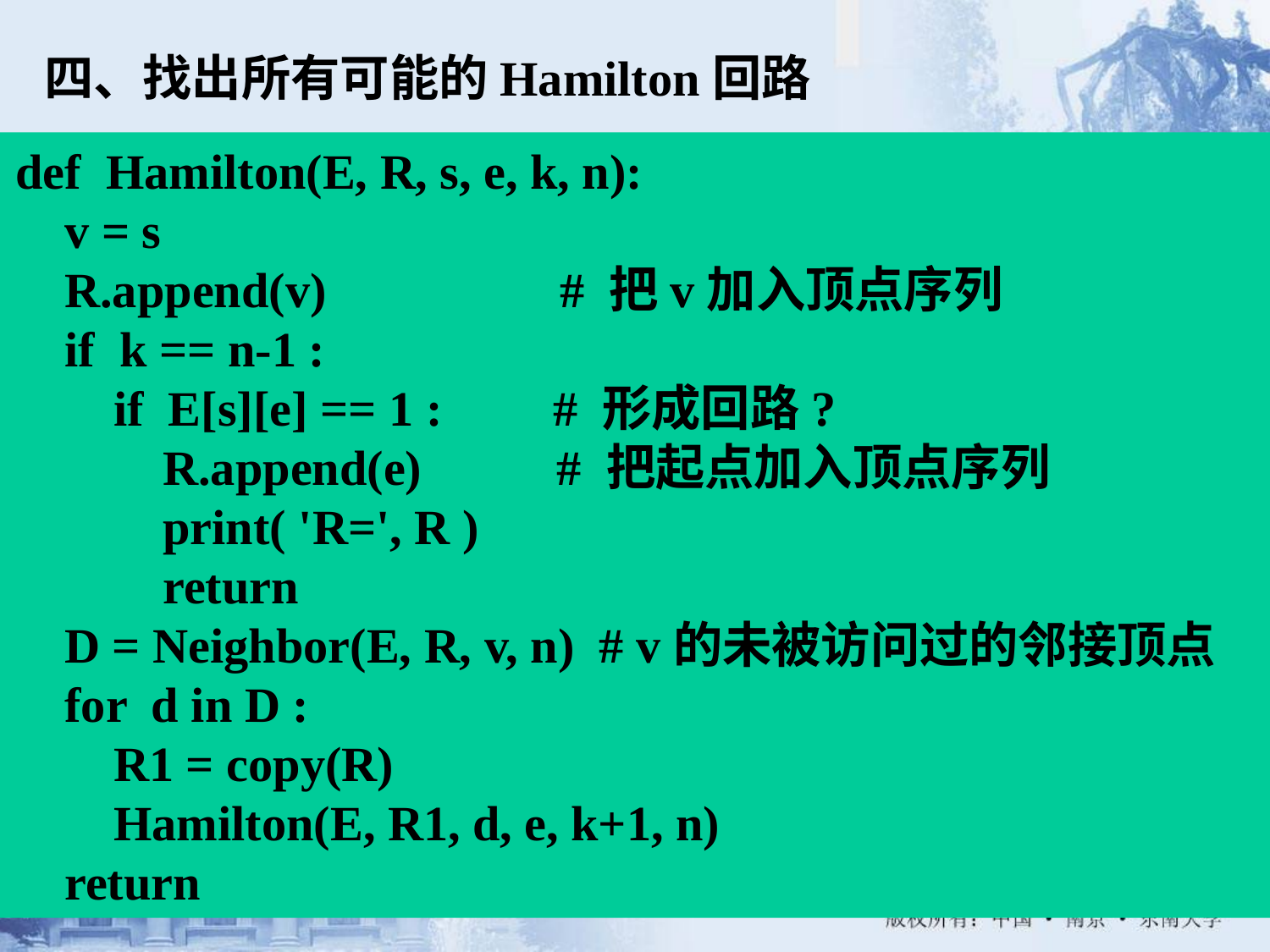

四、找出所有可能的Hamilton回路
def  Hamilton(E, R, s, e, k, n):
    v = s
    R.append(v)                   # 把v加入顶点序列
    if  k == n-1 :
        if  E[s][e] == 1 :         # 形成回路?
            R.append(e)           # 把起点加入顶点序列
            print( 'R=', R )
            return
    D = Neighbor(E, R, v, n)  # v的未被访问过的邻接顶点
    for  d in D :
        R1 = copy(R)
        Hamilton(E, R1, d, e, k+1, n)
    return